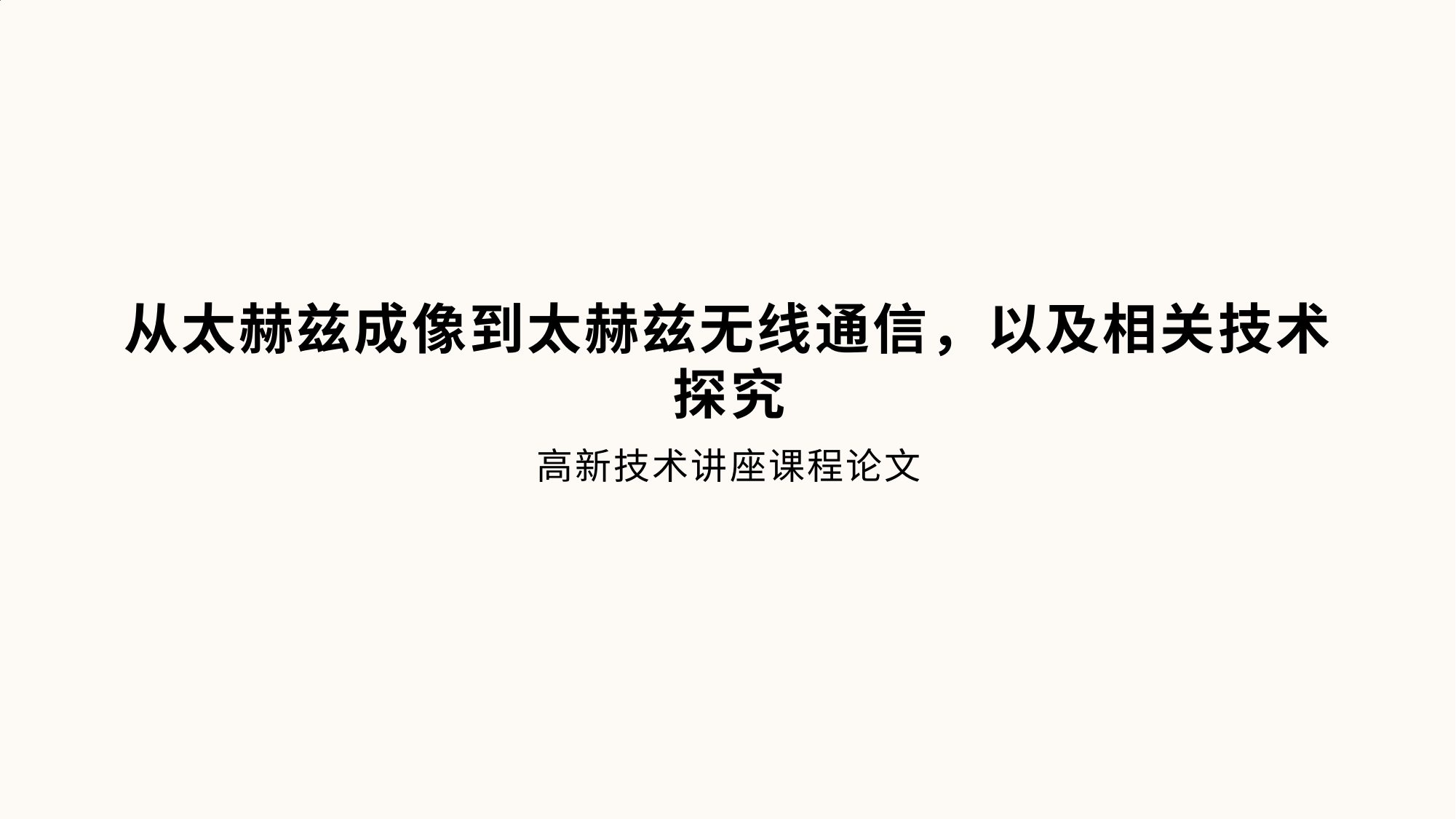

# 从太赫兹成像到太赫兹无线通信，以及相关技术探究
高新技术讲座课程论文